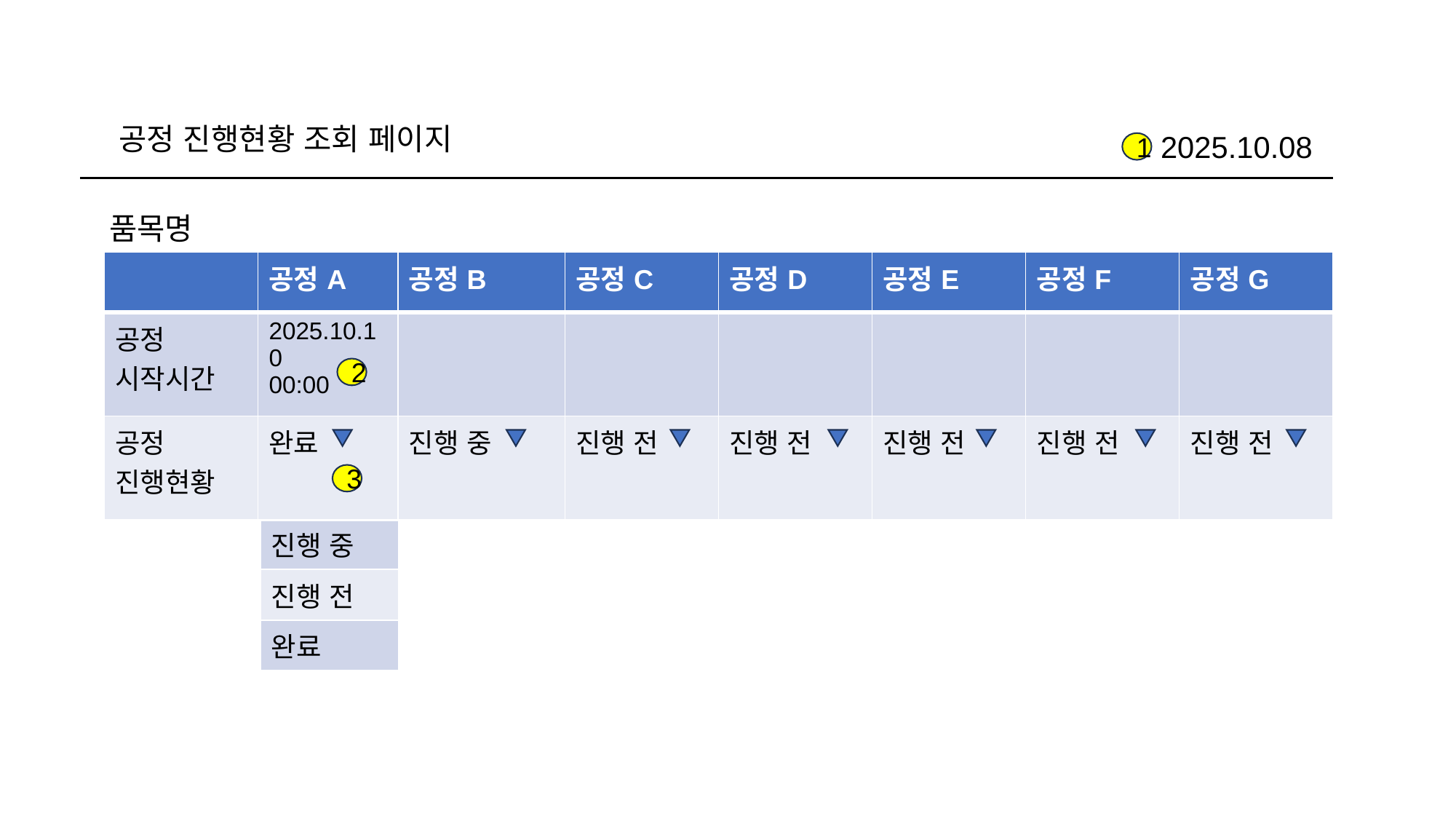

공정 진행현황 조회 페이지
 2025.10.08
1
품목명
|  | 공정A | 공정B | 공정C | 공정D | 공정E | 공정F | 공정G |
| --- | --- | --- | --- | --- | --- | --- | --- |
| 공정 시작시간 | 2025.10.10 00:00 |  |  |  |  |  |  |
| 공정 진행현황 | 완료 | 진행 중 | 진행 전 | 진행 전 | 진행 전 | 진행 전 | 진행 전 |
2

3
|  |
| --- |
| 진행 중 |
| 진행 전 |
| 완료 |